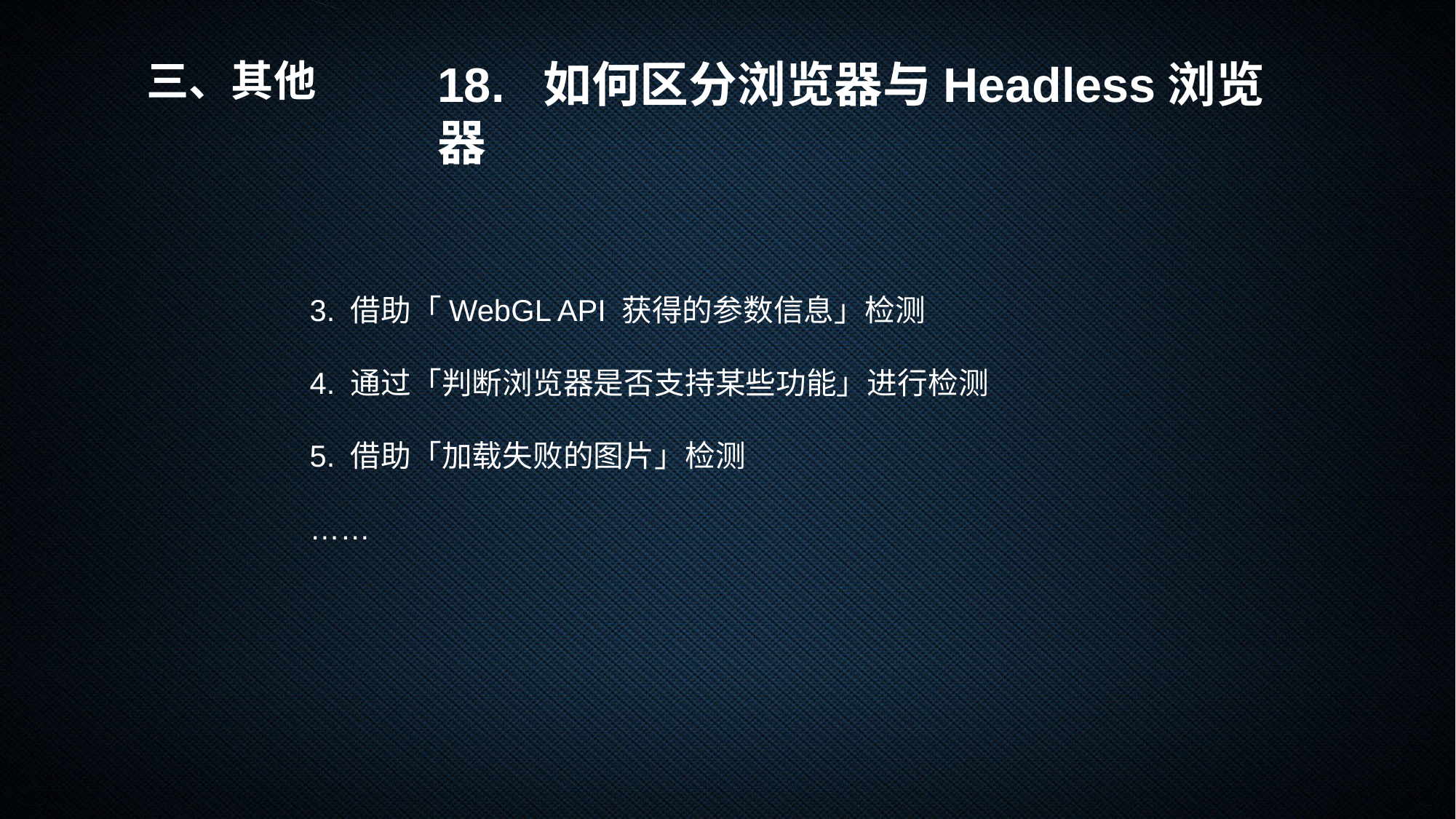

三、其他
18.  如何区分浏览器与Headless浏览器

3. 借助「WebGL API 获得的参数信息」检测

4. 通过「判断浏览器是否支持某些功能」进行检测

5. 借助「加载失败的图片」检测

……